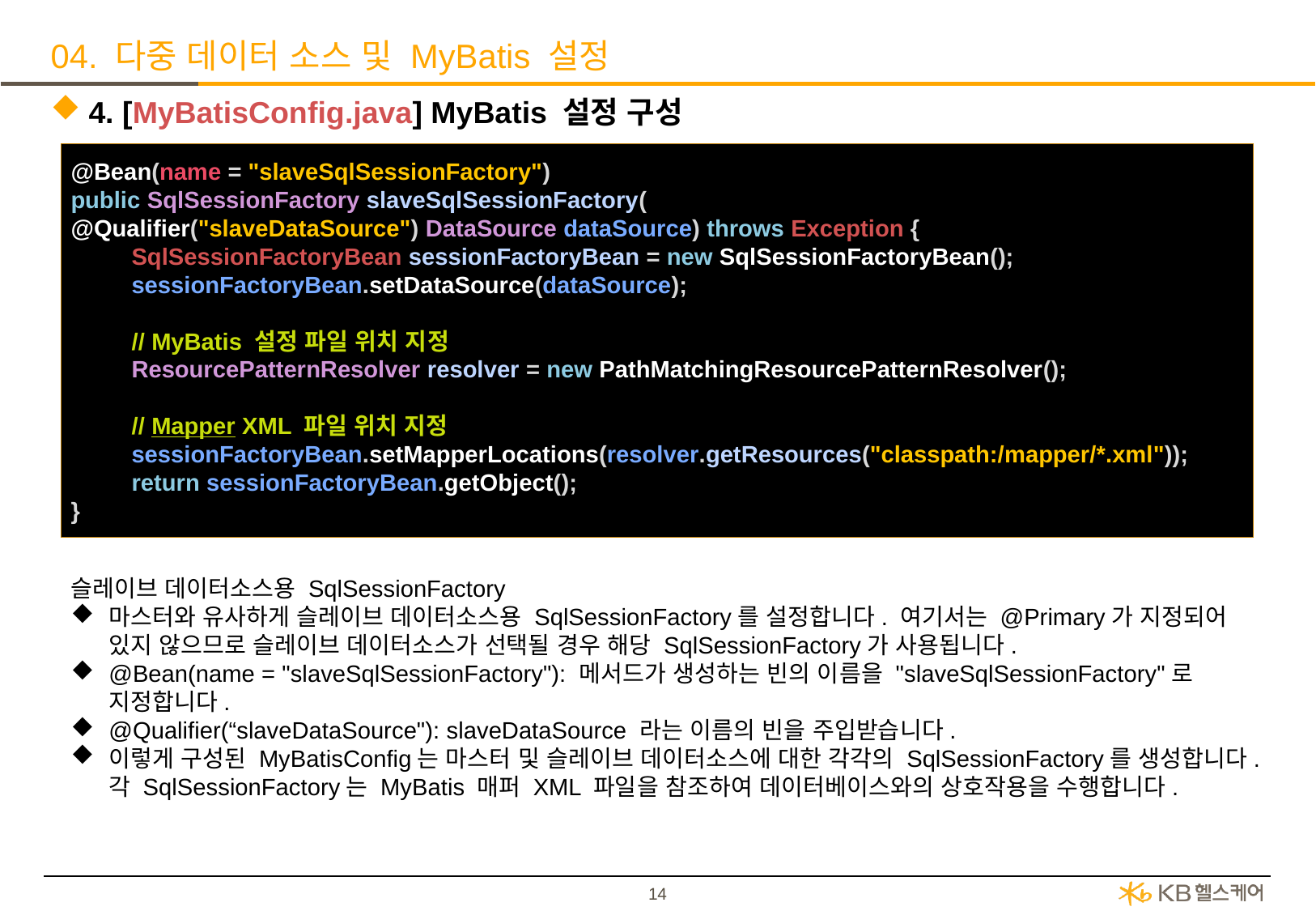

# 04. 다중 데이터 소스 및 MyBatis 설정
4. [MyBatisConfig.java] MyBatis 설정 구성

@Bean(name = "slaveSqlSessionFactory")
public SqlSessionFactory slaveSqlSessionFactory(
@Qualifier("slaveDataSource") DataSource dataSource) throws Exception {
SqlSessionFactoryBean sessionFactoryBean = new SqlSessionFactoryBean();
sessionFactoryBean.setDataSource(dataSource);

// MyBatis 설정 파일 위치 지정
ResourcePatternResolver resolver = new PathMatchingResourcePatternResolver();
// Mapper XML 파일 위치 지정
sessionFactoryBean.setMapperLocations(resolver.getResources("classpath:/mapper/*.xml"));
return sessionFactoryBean.getObject();
}
슬레이브 데이터소스용 SqlSessionFactory
마스터와 유사하게 슬레이브 데이터소스용 SqlSessionFactory를 설정합니다. 여기서는 @Primary가 지정되어 있지 않으므로 슬레이브 데이터소스가 선택될 경우 해당 SqlSessionFactory가 사용됩니다.
@Bean(name = "slaveSqlSessionFactory"): 메서드가 생성하는 빈의 이름을 "slaveSqlSessionFactory"로 지정합니다.
@Qualifier(“slaveDataSource"): slaveDataSource 라는 이름의 빈을 주입받습니다.
이렇게 구성된 MyBatisConfig는 마스터 및 슬레이브 데이터소스에 대한 각각의 SqlSessionFactory를 생성합니다. 각 SqlSessionFactory는 MyBatis 매퍼 XML 파일을 참조하여 데이터베이스와의 상호작용을 수행합니다.